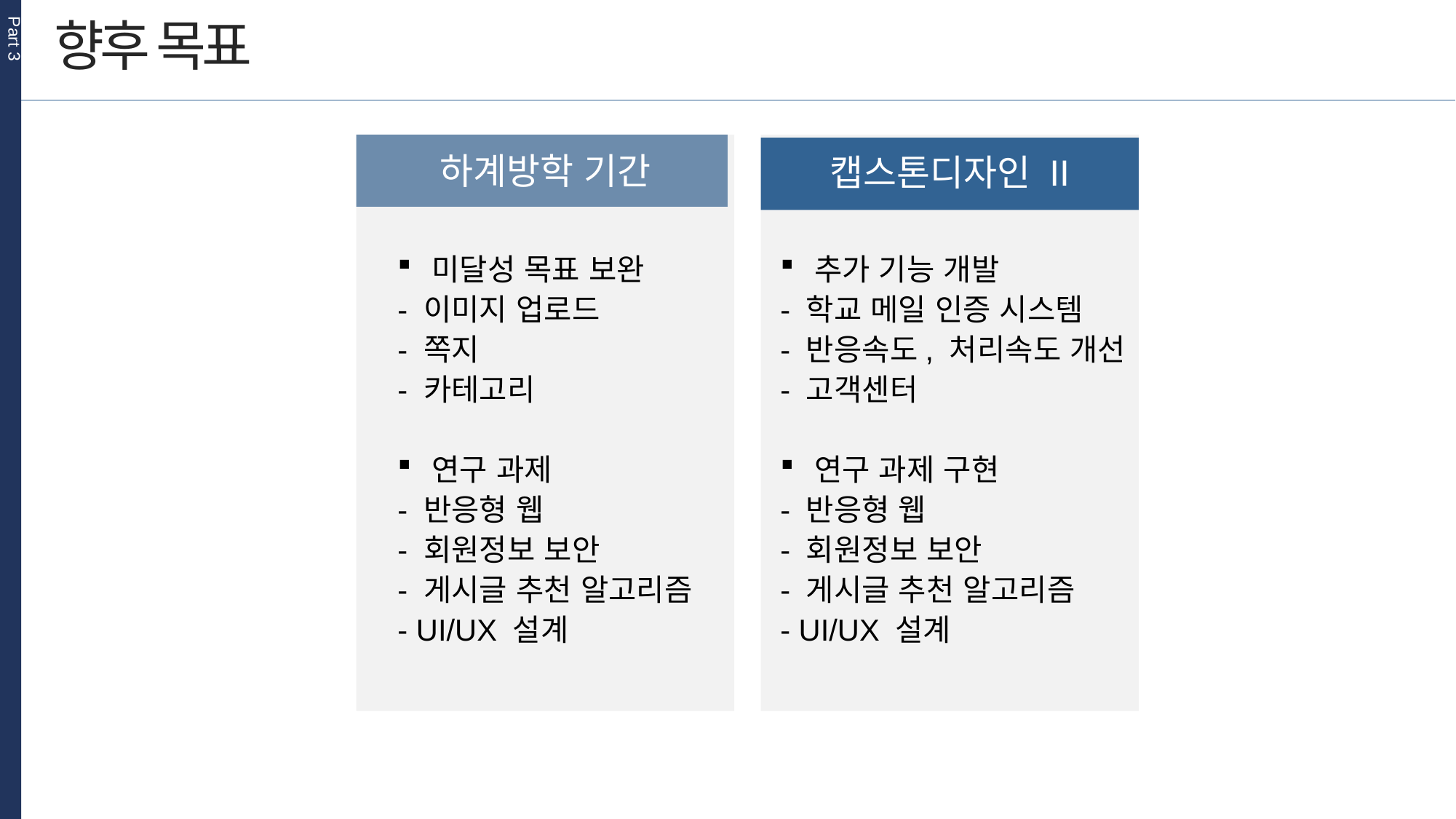

Part 3
향후 목표

하계방학 기간
캡스톤디자인 II
미달성 목표 보완
- 이미지 업로드
- 쪽지
- 카테고리

연구 과제
- 반응형 웹
- 회원정보 보안
- 게시글 추천 알고리즘
- UI/UX 설계
추가 기능 개발
- 학교 메일 인증 시스템
- 반응속도, 처리속도 개선
- 고객센터

연구 과제 구현
- 반응형 웹
- 회원정보 보안
- 게시글 추천 알고리즘
- UI/UX 설계